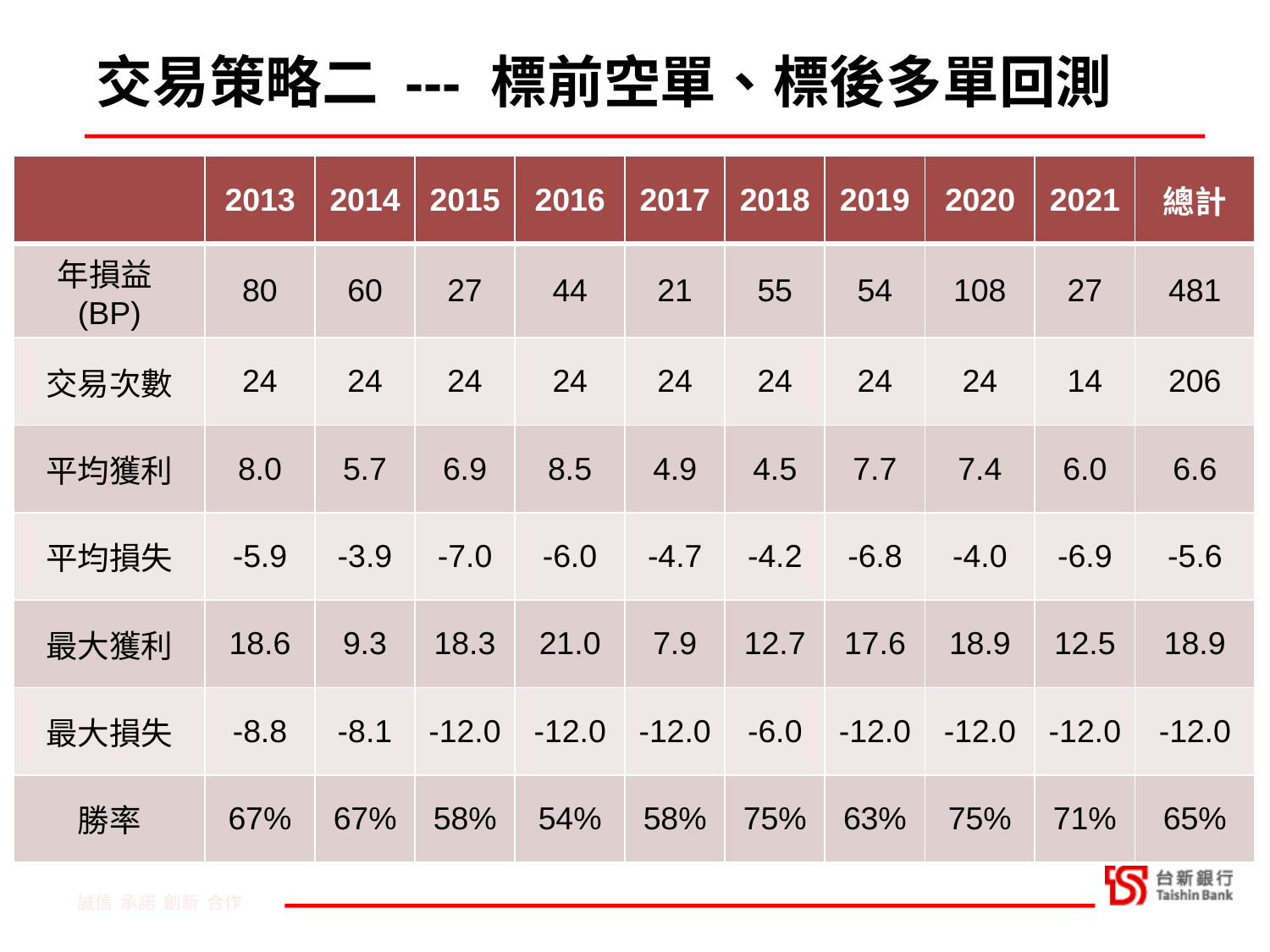

# 交易策略二 --- 標前空單、標後多單回測

|  | 2013 | 2014 | 2015 | 2016 | 2017 | 2018 | 2019 | 2020 | 2021 | 總計 |
| --- | --- | --- | --- | --- | --- | --- | --- | --- | --- | --- |
| 年損益(BP) | 80 | 60 | 27 | 44 | 21 | 55 | 54 | 108 | 27 | 481 |
| 交易次數 | 24 | 24 | 24 | 24 | 24 | 24 | 24 | 24 | 14 | 206 |
| 平均獲利 | 8.0 | 5.7 | 6.9 | 8.5 | 4.9 | 4.5 | 7.7 | 7.4 | 6.0 | 6.6 |
| 平均損失 | -5.9 | -3.9 | -7.0 | -6.0 | -4.7 | -4.2 | -6.8 | -4.0 | -6.9 | -5.6 |
| 最大獲利 | 18.6 | 9.3 | 18.3 | 21.0 | 7.9 | 12.7 | 17.6 | 18.9 | 12.5 | 18.9 |
| 最大損失 | -8.8 | -8.1 | -12.0 | -12.0 | -12.0 | -6.0 | -12.0 | -12.0 | -12.0 | -12.0 |
| 勝率 | 67% | 67% | 58% | 54% | 58% | 75% | 63% | 75% | 71% | 65% |

30